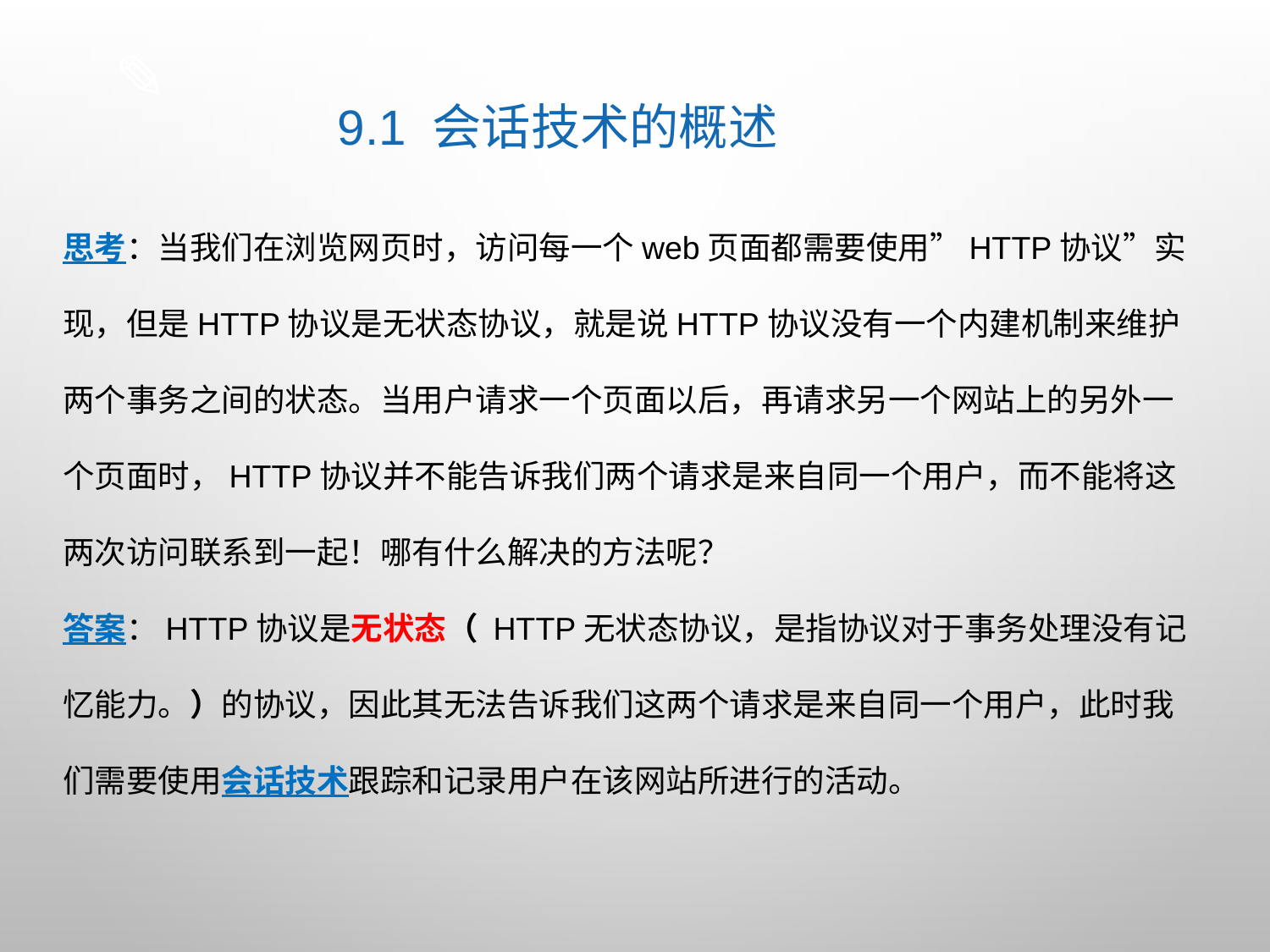

# 9.1 会话技术的概述
思考：当我们在浏览网页时，访问每一个web页面都需要使用”HTTP协议”实现，但是HTTP协议是无状态协议，就是说HTTP协议没有一个内建机制来维护两个事务之间的状态。当用户请求一个页面以后，再请求另一个网站上的另外一个页面时，HTTP协议并不能告诉我们两个请求是来自同一个用户，而不能将这两次访问联系到一起！哪有什么解决的方法呢？
答案：HTTP协议是无状态（ HTTP无状态协议，是指协议对于事务处理没有记忆能力。）的协议，因此其无法告诉我们这两个请求是来自同一个用户，此时我们需要使用会话技术跟踪和记录用户在该网站所进行的活动。